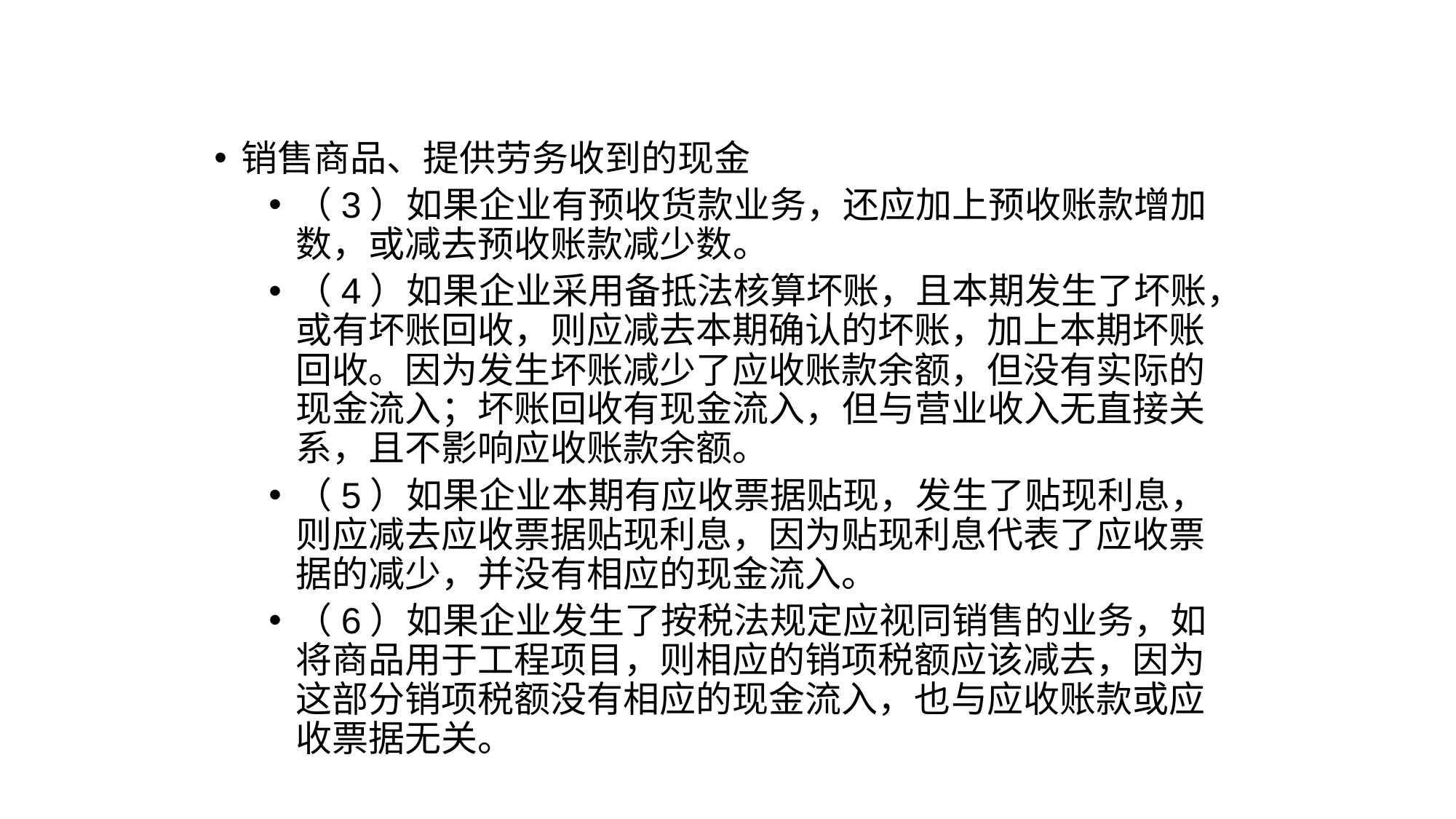

销售商品、提供劳务收到的现金
（3）如果企业有预收货款业务，还应加上预收账款增加数，或减去预收账款减少数。
（4）如果企业采用备抵法核算坏账，且本期发生了坏账，或有坏账回收，则应减去本期确认的坏账，加上本期坏账回收。因为发生坏账减少了应收账款余额，但没有实际的现金流入；坏账回收有现金流入，但与营业收入无直接关系，且不影响应收账款余额。
（5）如果企业本期有应收票据贴现，发生了贴现利息，则应减去应收票据贴现利息，因为贴现利息代表了应收票据的减少，并没有相应的现金流入。
（6）如果企业发生了按税法规定应视同销售的业务，如将商品用于工程项目，则相应的销项税额应该减去，因为这部分销项税额没有相应的现金流入，也与应收账款或应收票据无关。